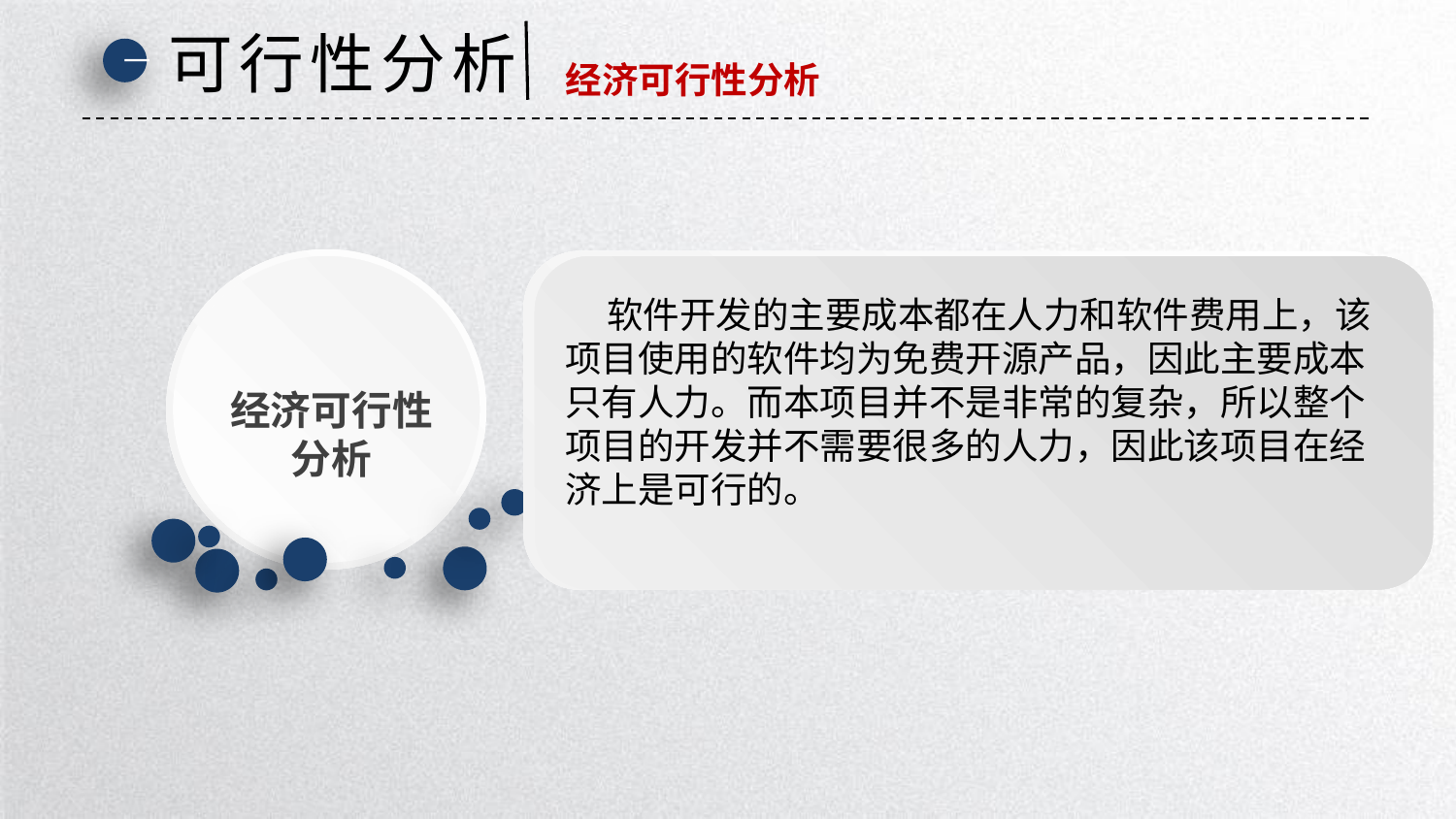

可行性分析
一
经济可行性分析

    软件开发的主要成本都在人力和软件费用上，该项目使用的软件均为免费开源产品，因此主要成本只有人力。而本项目并不是非常的复杂，所以整个项目的开发并不需要很多的人力，因此该项目在经济上是可行的。

经济可行性分析